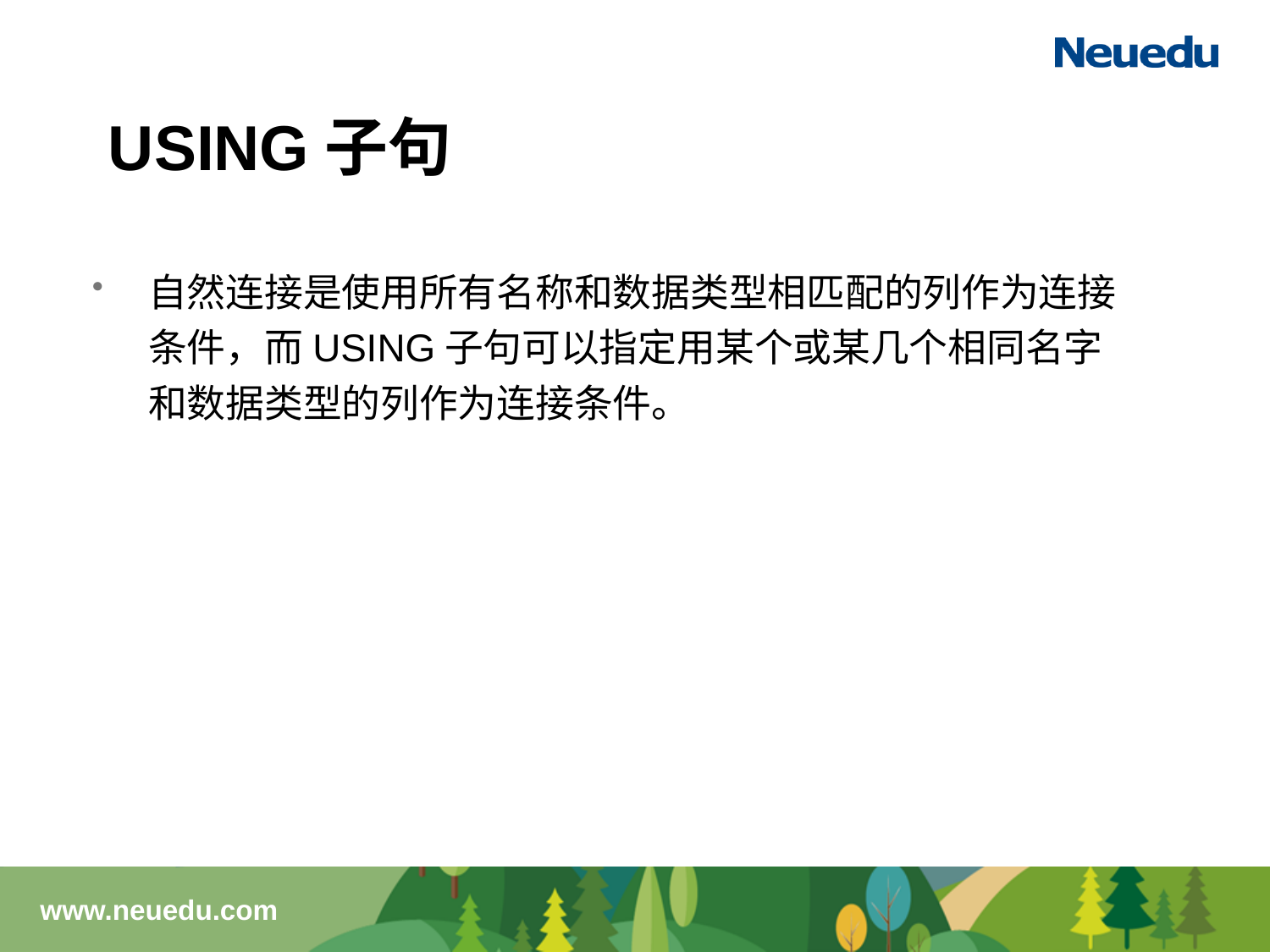

# USING子句
自然连接是使用所有名称和数据类型相匹配的列作为连接条件，而USING子句可以指定用某个或某几个相同名字和数据类型的列作为连接条件。